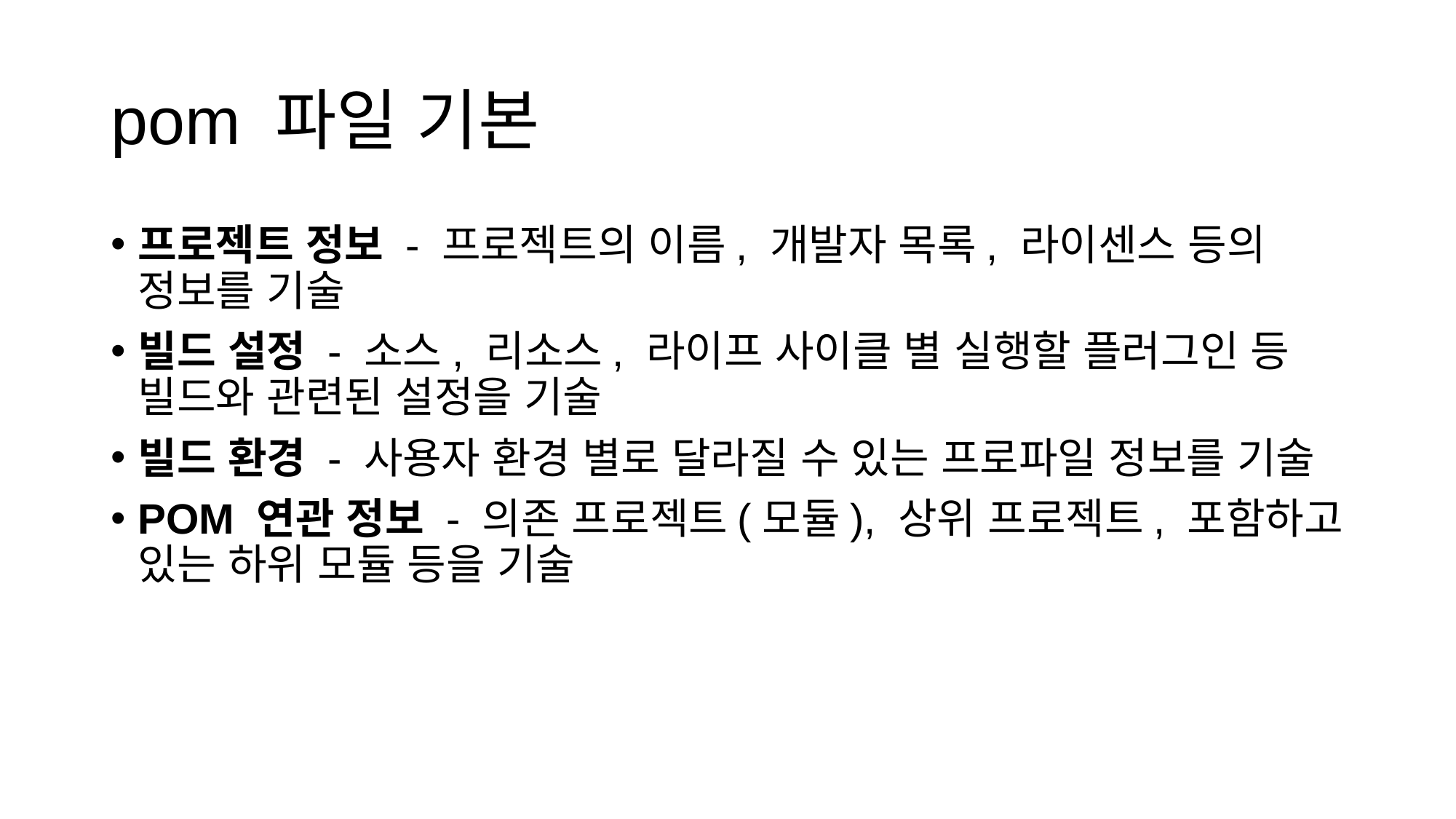

# pom 파일 기본
프로젝트 정보 - 프로젝트의 이름, 개발자 목록, 라이센스 등의 정보를 기술
빌드 설정 - 소스, 리소스, 라이프 사이클 별 실행할 플러그인 등 빌드와 관련된 설정을 기술
빌드 환경 - 사용자 환경 별로 달라질 수 있는 프로파일 정보를 기술
POM 연관 정보 - 의존 프로젝트(모듈), 상위 프로젝트, 포함하고 있는 하위 모듈 등을 기술